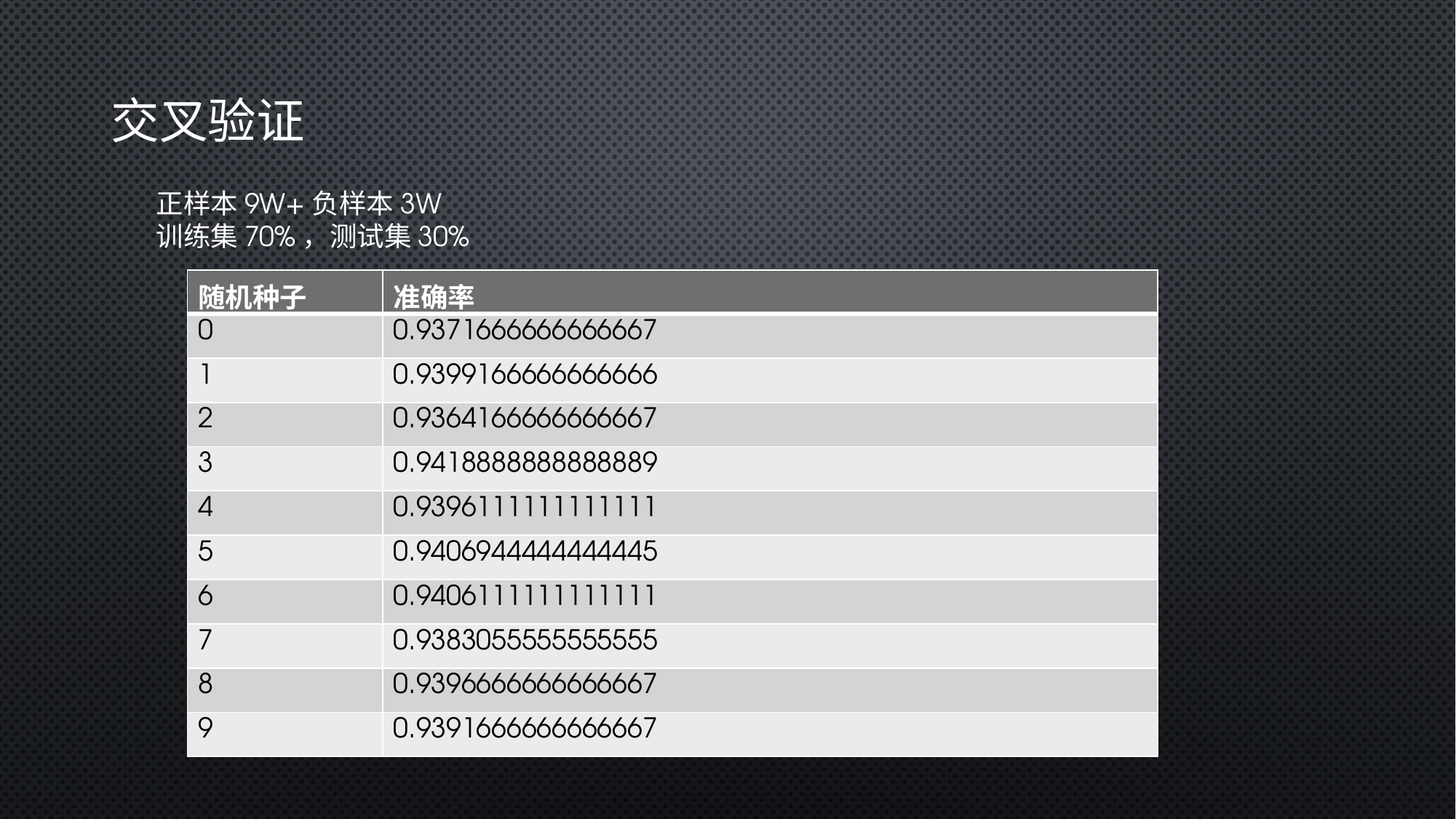

# 交叉验证
正样本9W+负样本3W
训练集70%，测试集30%

| 随机种子 | 准确率 |
| --- | --- |
| 0 | 0.9371666666666667 |
| 1 | 0.9399166666666666 |
| 2 | 0.9364166666666667 |
| 3 | 0.9418888888888889 |
| 4 | 0.9396111111111111 |
| 5 | 0.9406944444444445 |
| 6 | 0.9406111111111111 |
| 7 | 0.9383055555555555 |
| 8 | 0.9396666666666667 |
| 9 | 0.9391666666666667 |